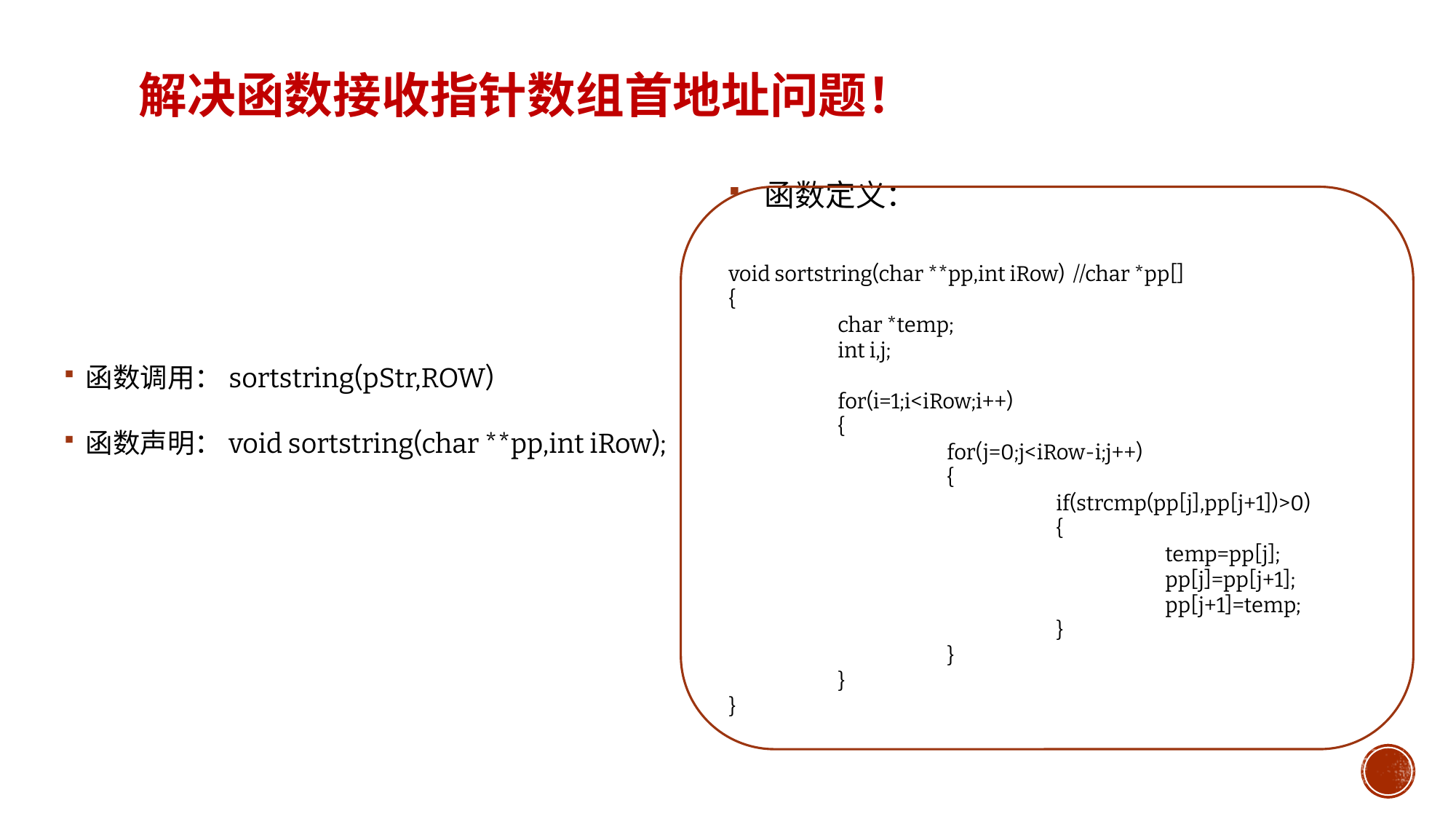

# 解决函数接收指针数组首地址问题！

 函数定义：

void sortstring(char **pp,int iRow)  //char *pp[]
{
	char *temp;
	int i,j;

	for(i=1;i<iRow;i++)
	{
		for(j=0;j<iRow-i;j++)
		{
			if(strcmp(pp[j],pp[j+1])>0)
			{
				temp=pp[j];
				pp[j]=pp[j+1];
				pp[j+1]=temp;
			}
		}
	}
}
函数调用：sortstring(pStr,ROW)
函数声明：void sortstring(char **pp,int iRow);